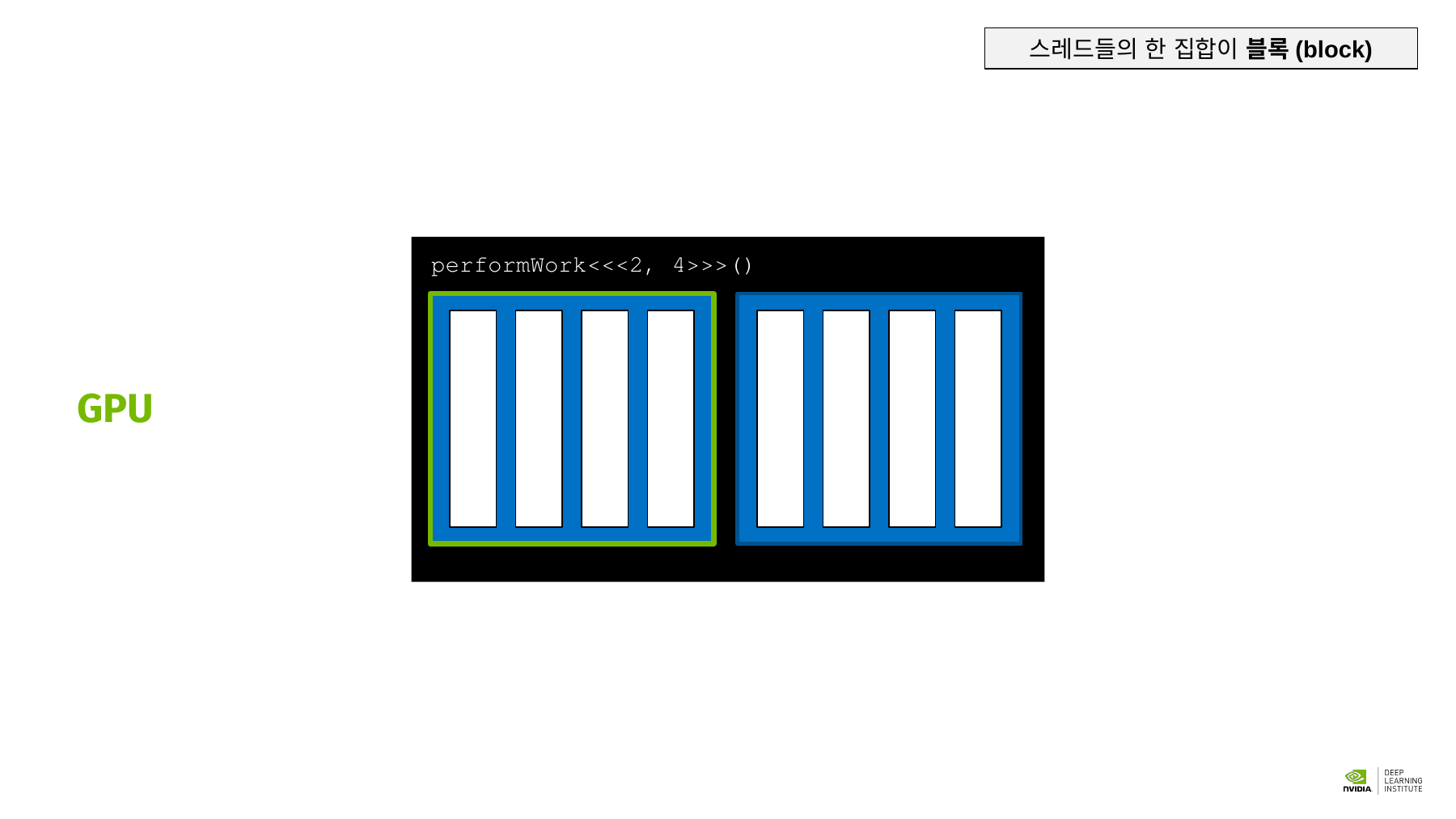

스레드들의 한 집합이 블록(block)

performWork<<<2, 4>>>()

GPU